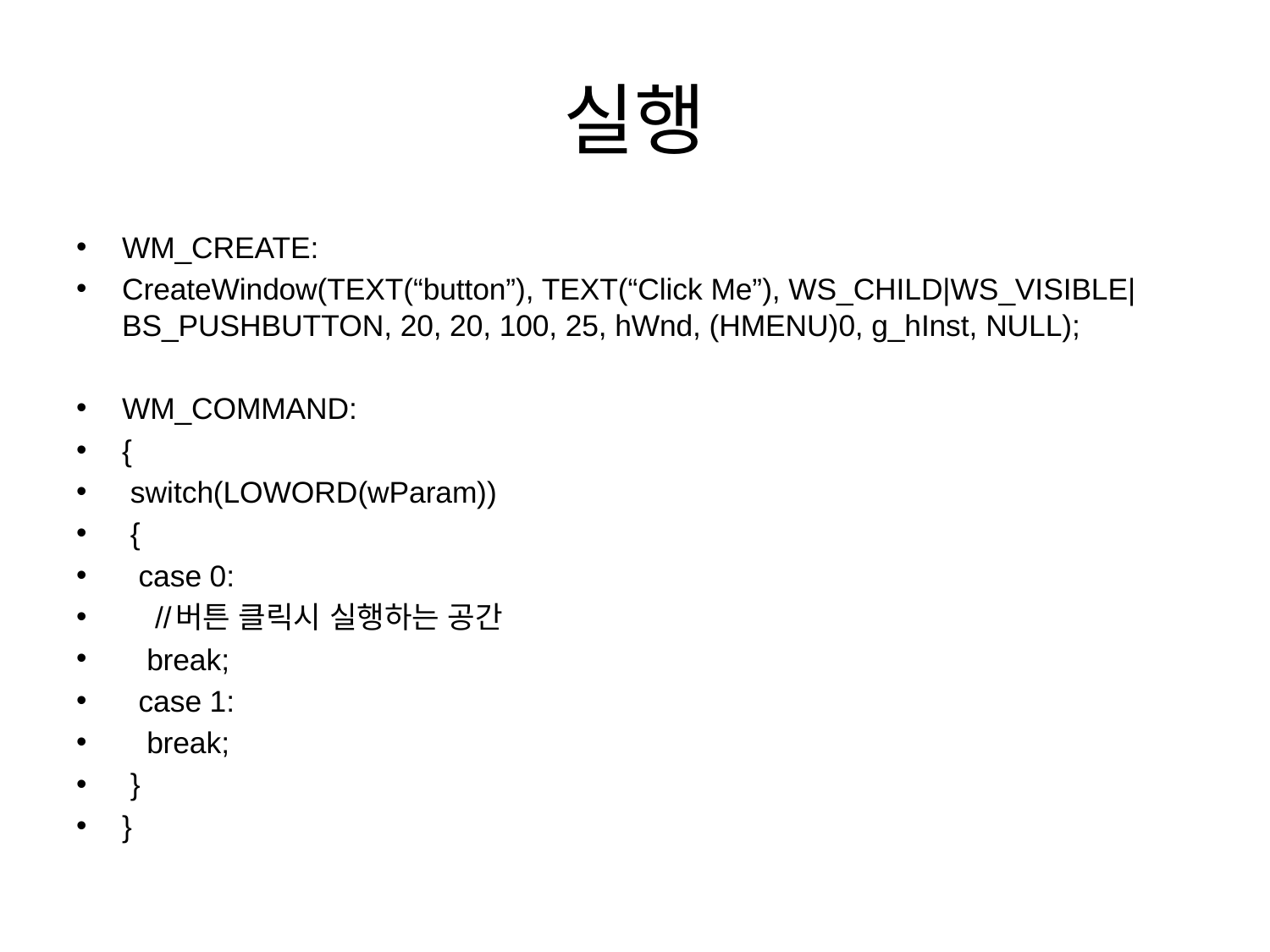

# 실행
WM_CREATE:
CreateWindow(TEXT(“button”), TEXT(“Click Me”), WS_CHILD|WS_VISIBLE|BS_PUSHBUTTON, 20, 20, 100, 25, hWnd, (HMENU)0, g_hInst, NULL);

WM_COMMAND:
{
 switch(LOWORD(wParam))
 {
  case 0:
    //버튼 클릭시 실행하는 공간
   break;
  case 1:
   break;
 }
}